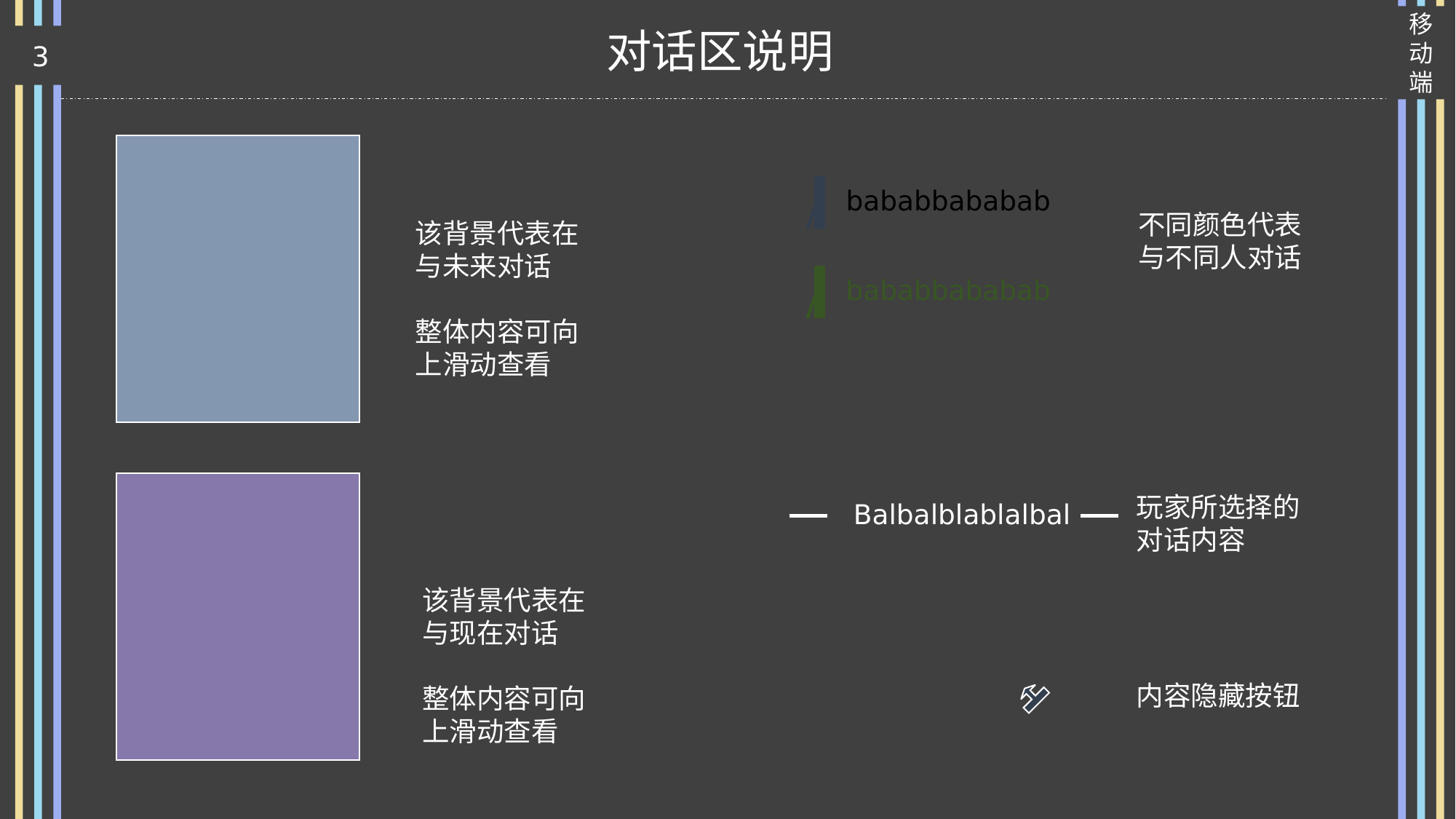

移动端
对话区说明
3

bababbababab
不同颜色代表与不同人对话
该背景代表在与未来对话

整体内容可向上滑动查看

bababbababab

玩家所选择的对话内容
Balbalblablalbal

该背景代表在与现在对话

整体内容可向上滑动查看

内容隐藏按钮